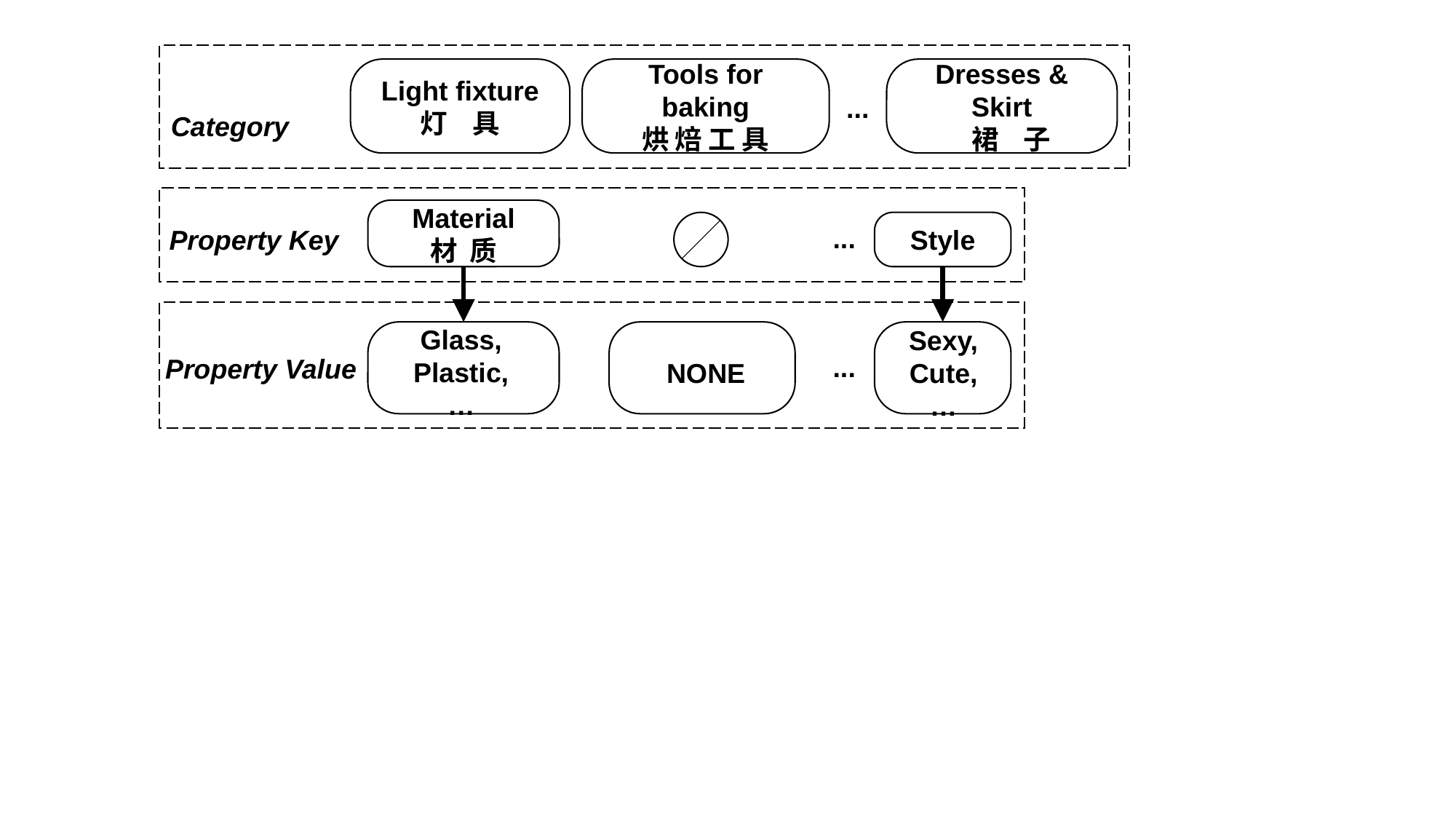

Light fixture
灯    具
Tools for baking
烘 焙 工 具
Dresses & Skirt
  裙    子
...
Category

Material
材  质

Style
...
Property Key

Glass,
Plastic,
…

NONE
Sexy,
Cute,
…

...
Property Value